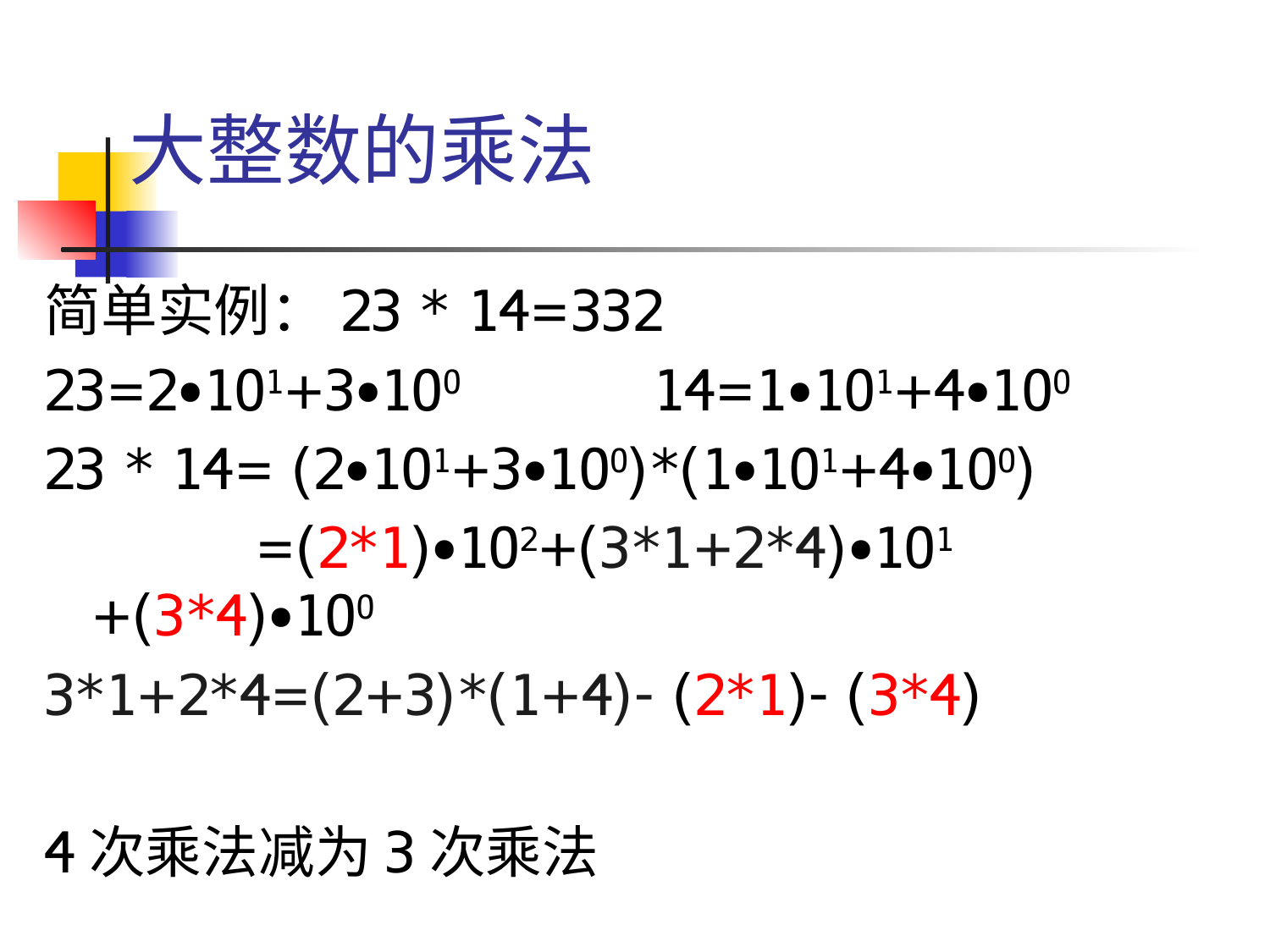

# 大整数的乘法
简单实例：23 * 14=332
23=2•101+3•100           14=1•101+4•100
23 * 14= (2•101+3•100)*(1•101+4•100)
            =(2*1)•102+(3*1+2*4)•101 +(3*4)•100
3*1+2*4=(2+3)*(1+4)- (2*1)- (3*4)

4次乘法减为3次乘法